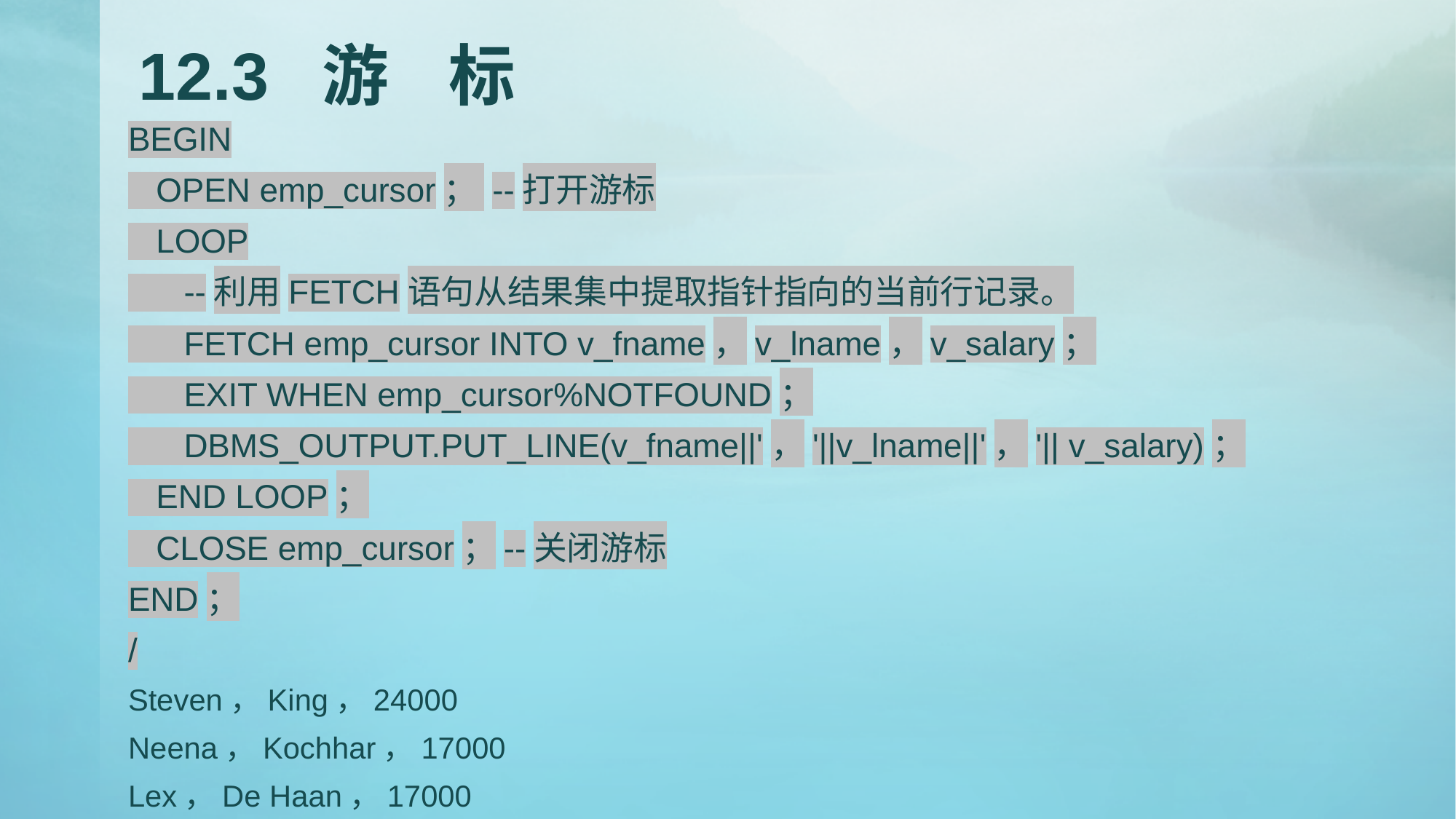

# 12.3  游    标
BEGIN
   OPEN emp_cursor； --打开游标
   LOOP
      --利用FETCH语句从结果集中提取指针指向的当前行记录。
      FETCH emp_cursor INTO v_fname，v_lname，v_salary；
      EXIT WHEN emp_cursor%NOTFOUND；
      DBMS_OUTPUT.PUT_LINE(v_fname||'，'||v_lname||'，'|| v_salary)；
   END LOOP；
   CLOSE emp_cursor；--关闭游标
END；
/
Steven，King，24000
Neena，Kochhar，17000
Lex，De Haan，17000
...